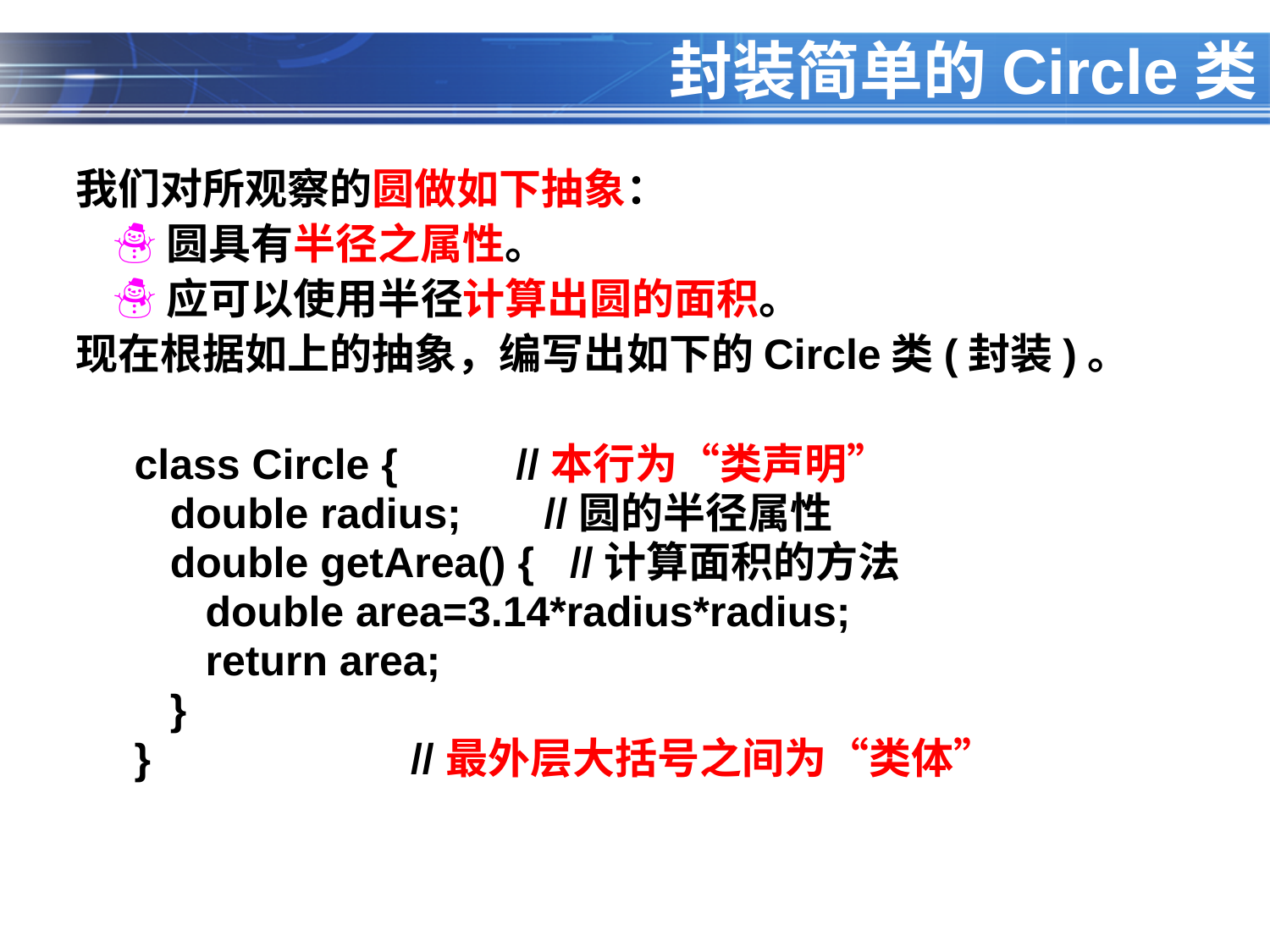

# 封装简单的Circle类
我们对所观察的圆做如下抽象：
    ☃圆具有半径之属性。
    ☃应可以使用半径计算出圆的面积。
现在根据如上的抽象，编写出如下的Circle类(封装)。

class Circle {          //本行为“类声明”
   double radius;       //圆的半径属性
   double getArea() {   //计算面积的方法
      double area=3.14*radius*radius;
      return area;
   }
}                      //最外层大括号之间为“类体”